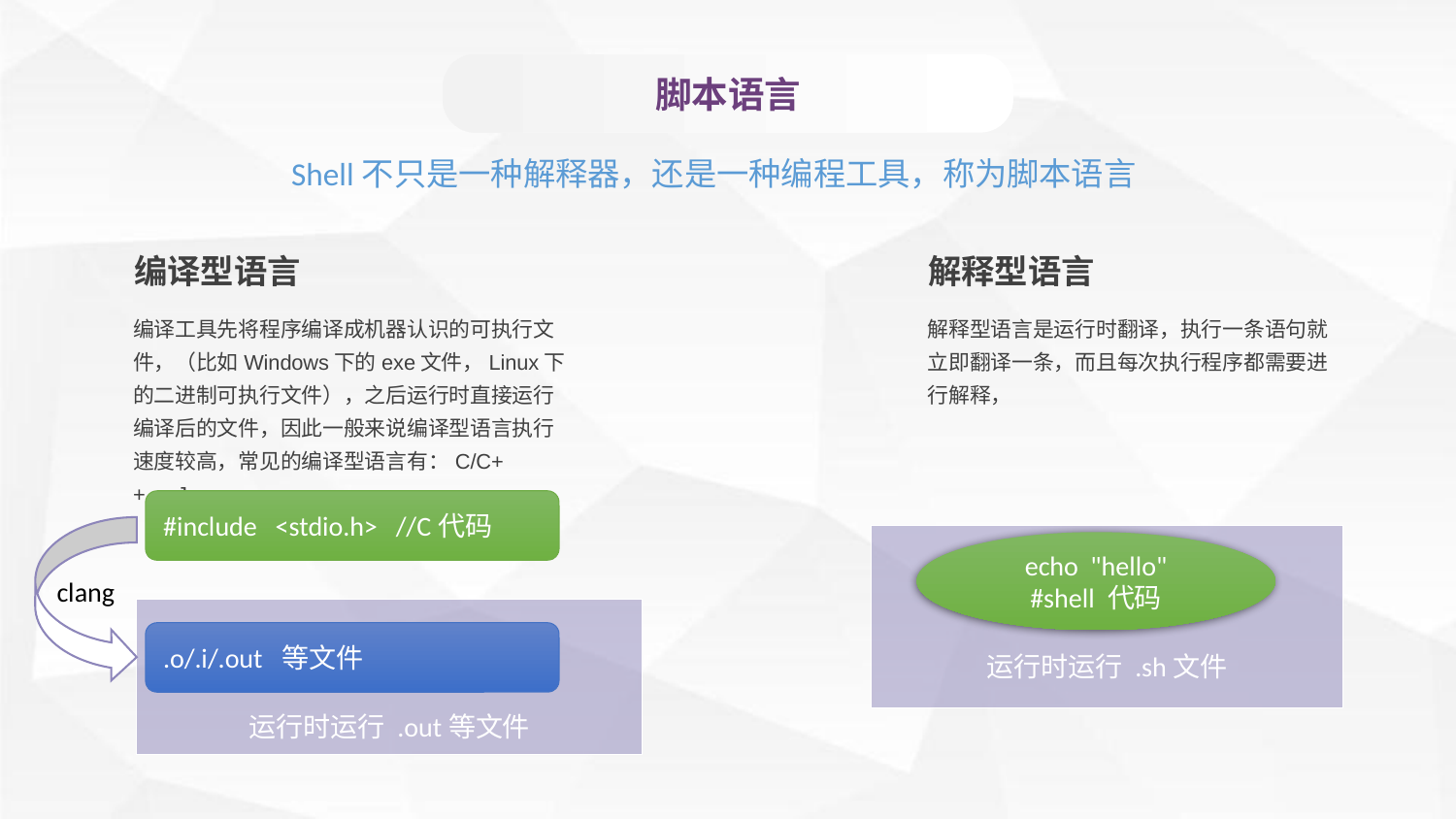

脚本语言
Shell不只是一种解释器，还是一种编程工具，称为脚本语言
编译型语言
解释型语言
编译工具先将程序编译成机器认识的可执行文件，（比如Windows下的exe文件，Linux下的二进制可执行文件），之后运行时直接运行编译后的文件，因此一般来说编译型语言执行速度较高，常见的编译型语言有：C/C++、Java
解释型语言是运行时翻译，执行一条语句就立即翻译一条，而且每次执行程序都需要进行解释，
#include   <stdio.h>   //C代码

运行时运行 .sh文件
echo  "hello"
#shell 代码
clang

运行时运行 .out等文件
.o/.i/.out  等文件